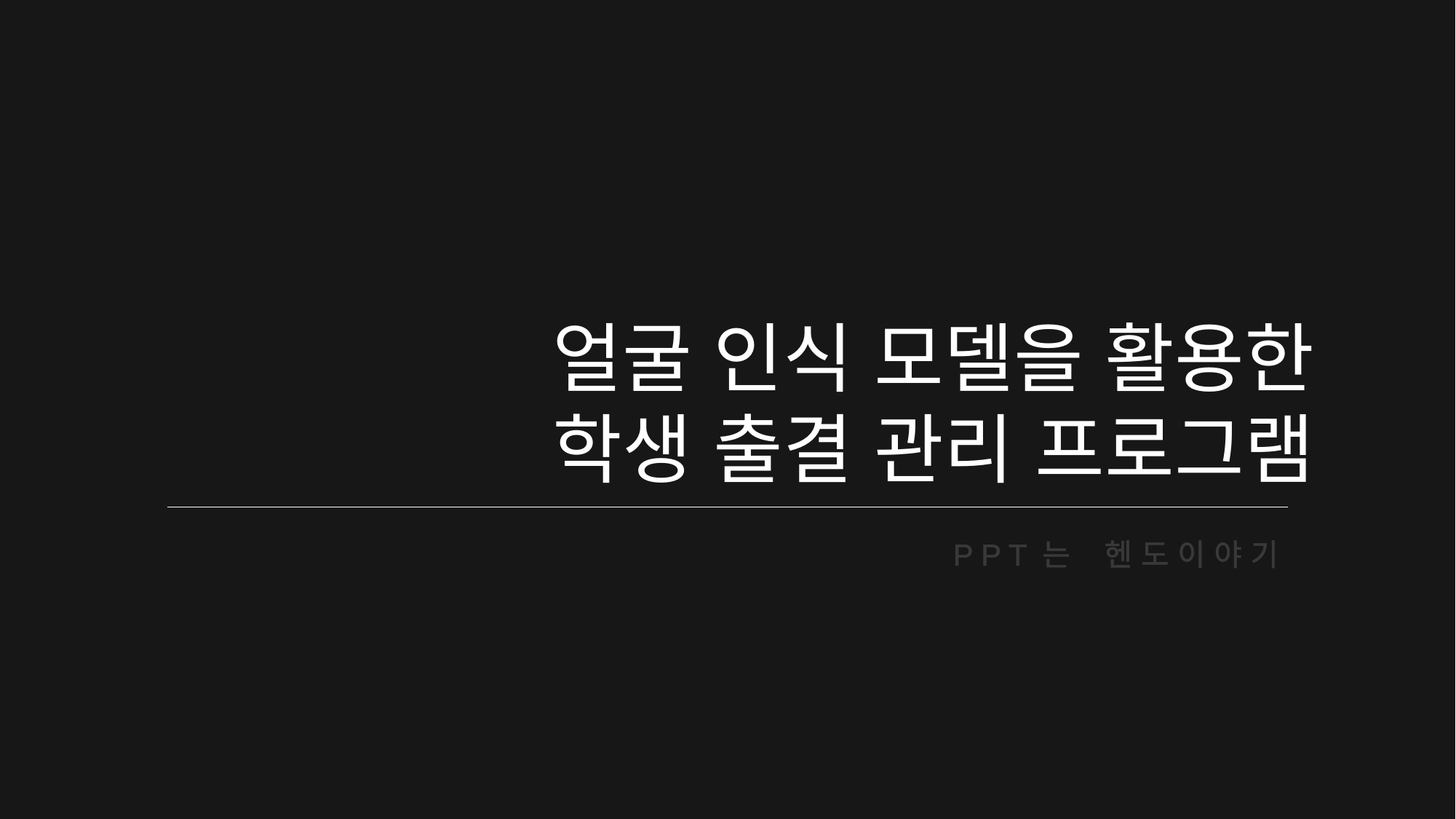

얼굴 인식 모델을 활용한
 학생 출결 관리 프로그램
P P T 는    헨 도 이 야 기